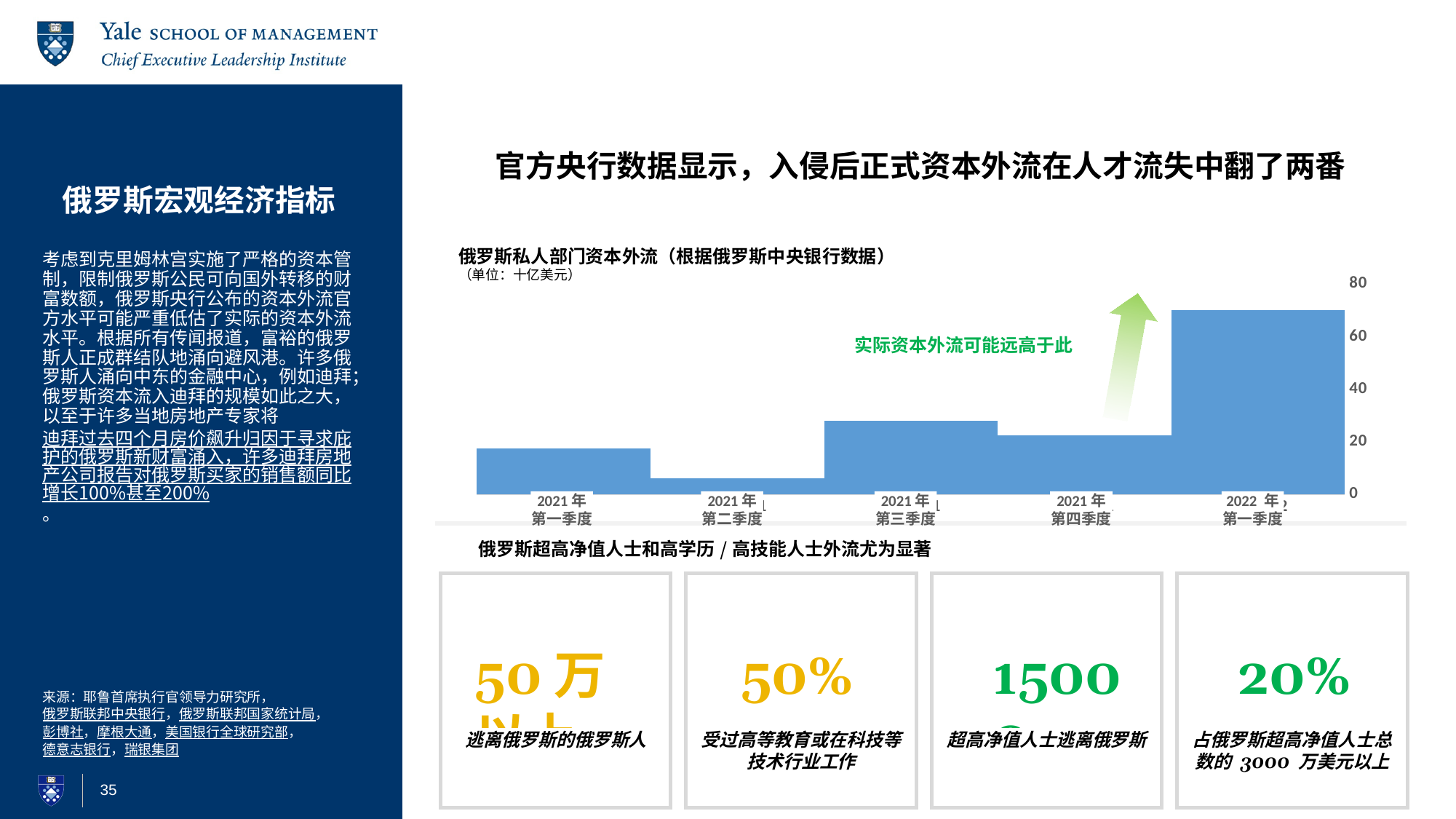

# 俄罗斯宏观经济指标
官方央行数据显示，入侵后正式资本外流在人才流失中翻了两番
俄罗斯私人部门资本外流（根据俄罗斯中央银行数据）
（单位：十亿美元）
考虑到克里姆林宫实施了严格的资本管制，限制俄罗斯公民可向国外转移的财富数额，俄罗斯央行公布的资本外流官方水平可能严重低估了实际的资本外流水平。根据所有传闻报道，富裕的俄罗斯人正成群结队地涌向避风港。许多俄罗斯人涌向中东的金融中心，例如迪拜；俄罗斯资本流入迪拜的规模如此之大，以至于许多当地房地产专家将迪拜过去四个月房价飙升归因于寻求庇护的俄罗斯新财富涌入，许多迪拜房地产公司报告对俄罗斯买家的销售额同比增长100%甚至200%。

### Chart

| Category |  |
|---|---|
| Q1 2022 | 70.0 |
| Q4 2021 | 22.6 |
| Q3 2021 | 28.0 |
| Q2 2021 | 6.1 |
| Q1 2021 | 17.4 |
实际资本外流可能远高于此

2021年第一季度
2021年第二季度
2021年第三季度
2021年第四季度
2022 年第一季度
俄罗斯超高净值人士和高学历/高技能人士外流尤为显著

来源：耶鲁首席执行官领导力研究所，俄罗斯联邦中央银行，俄罗斯联邦国家统计局，彭博社，摩根大通，美国银行全球研究部，德意志银行，瑞银集团
50%
15000+
20%
50万以上
超高净值人士逃离俄罗斯
占俄罗斯超高净值人士总数的 3000 万美元以上
逃离俄罗斯的俄罗斯人
受过高等教育或在科技等技术行业工作
35